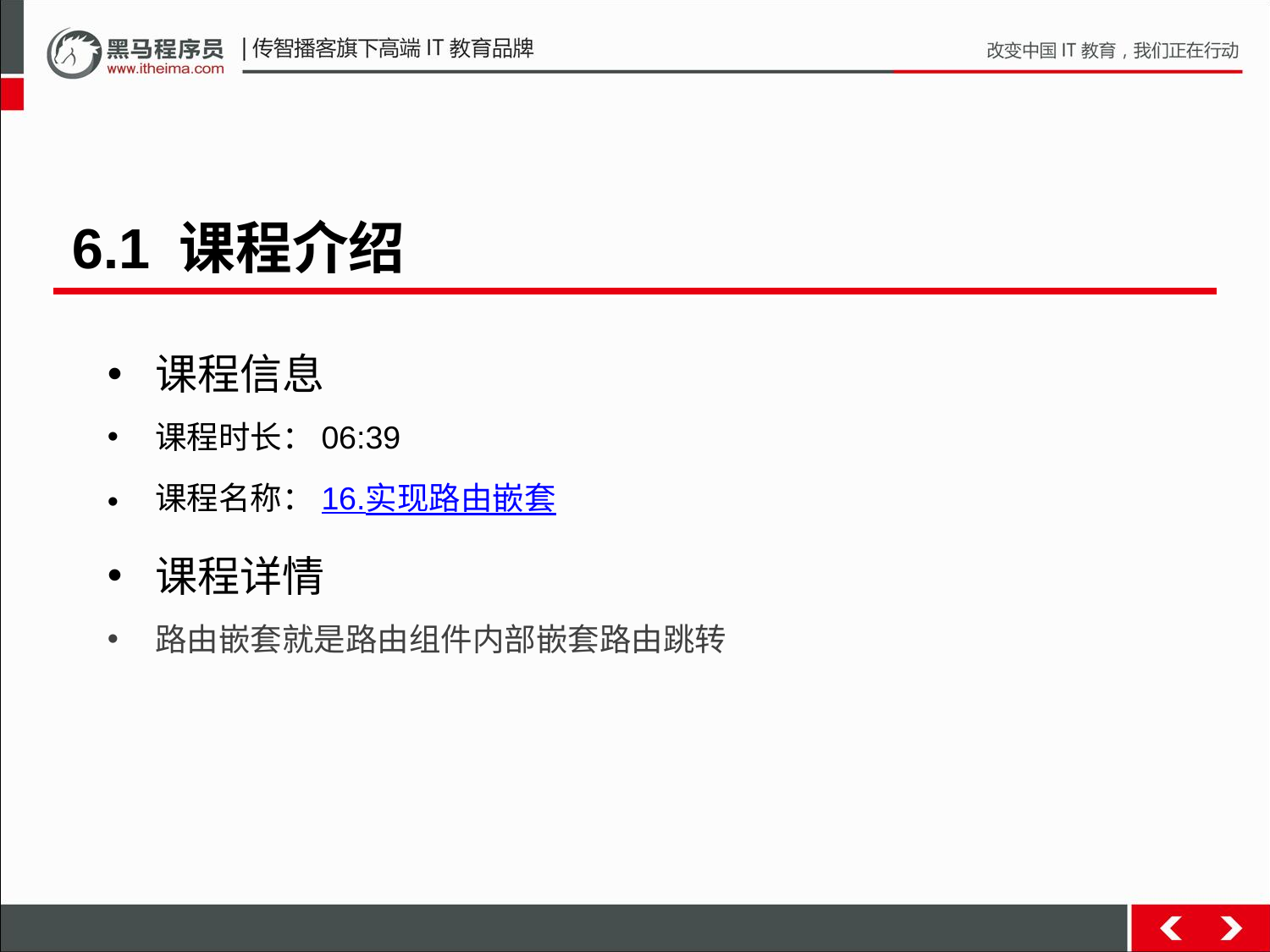

6.1 课程介绍
课程信息
课程时长：06:39
课程名称：16.实现路由嵌套
课程详情
路由嵌套就是路由组件内部嵌套路由跳转